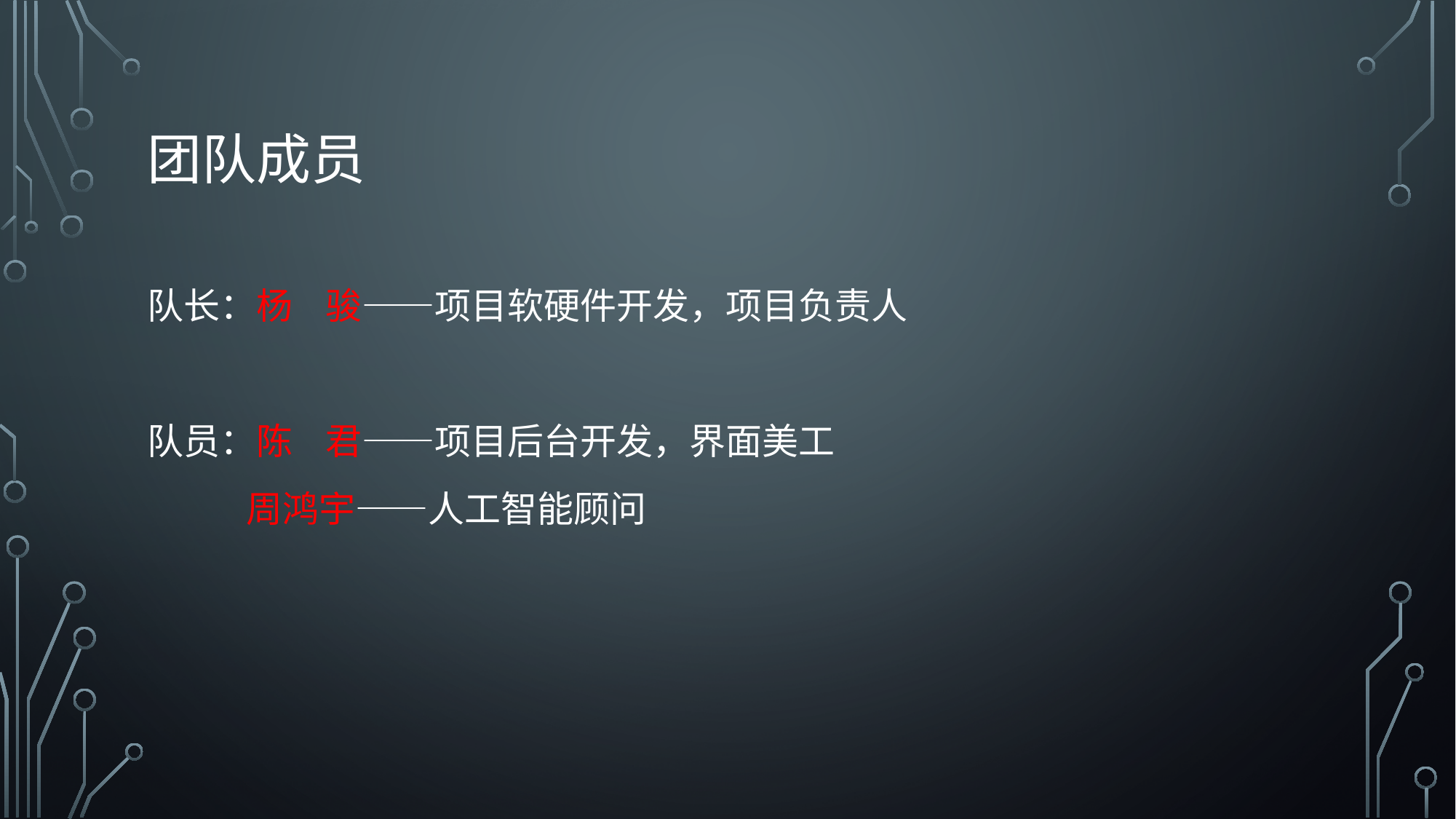

# 团队成员
队长：杨    骏——项目软硬件开发，项目负责人

队员：陈    君——项目后台开发，界面美工
           周鸿宇——人工智能顾问